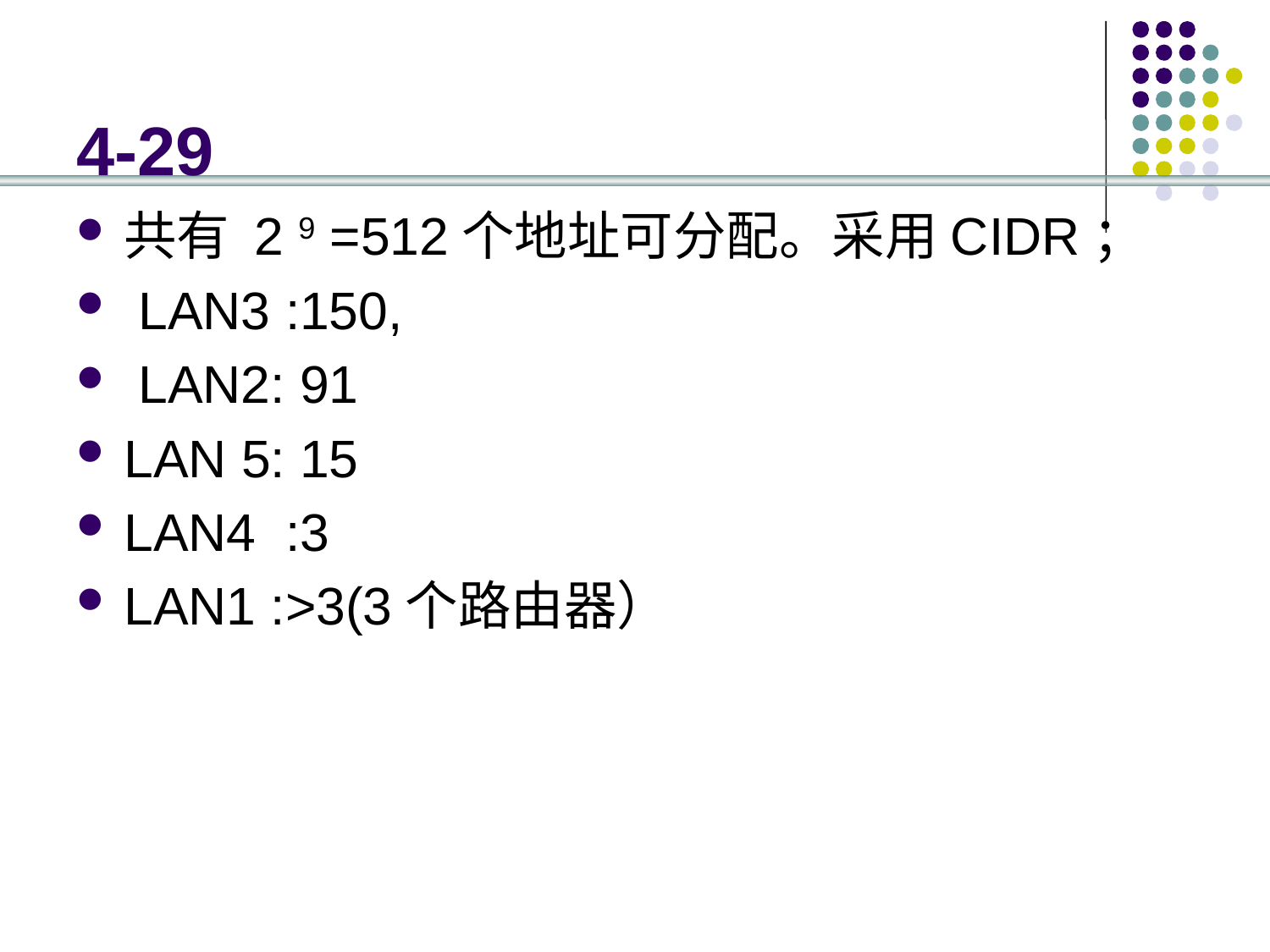

# 4-29
共有 2 9 =512个地址可分配。采用CIDR；
 LAN3 :150,
 LAN2: 91
LAN 5: 15
LAN4  :3
LAN1 :>3(3个路由器）